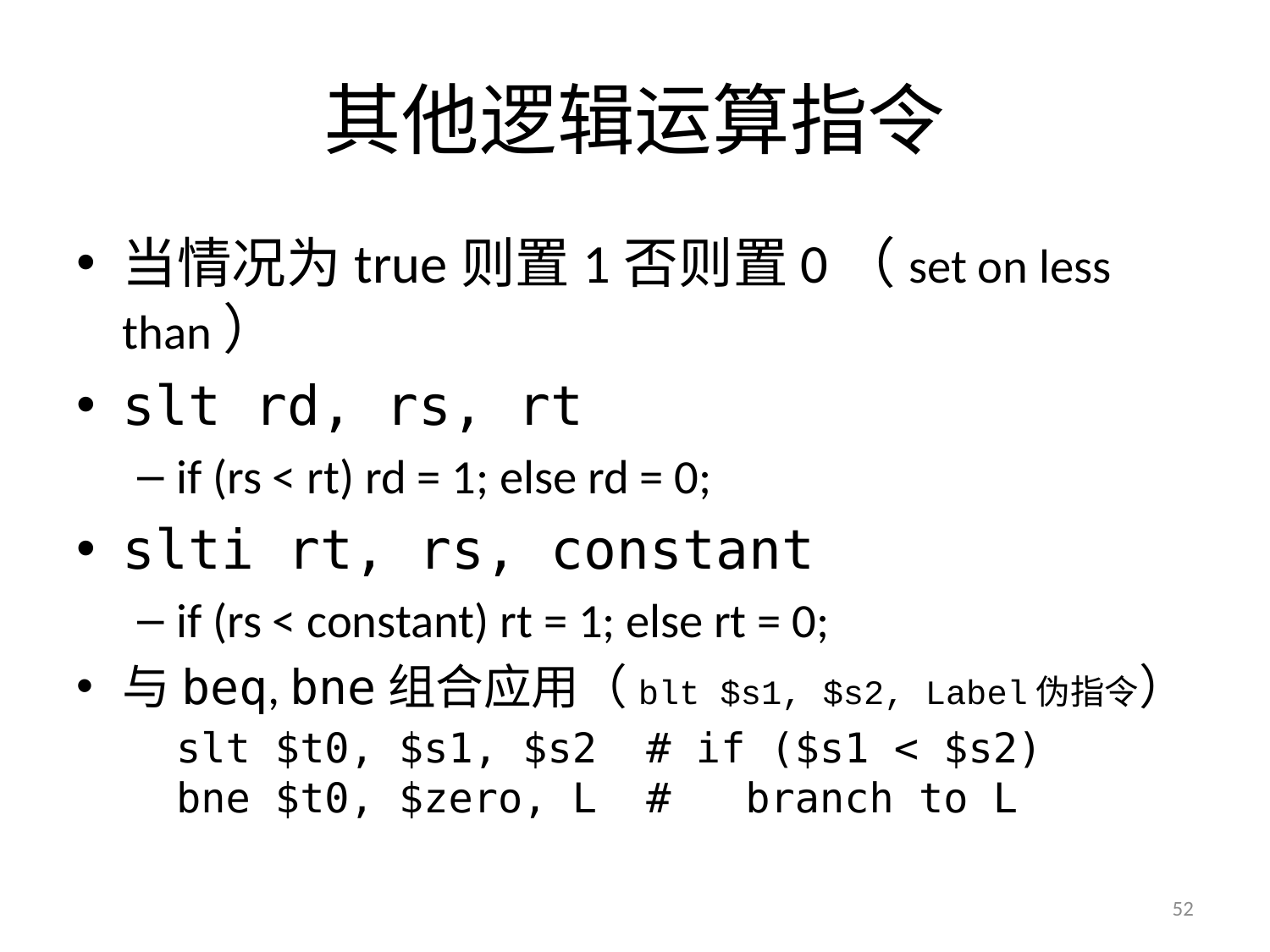

# 其他逻辑运算指令
当情况为true则置1否则置0（set on less than）
slt rd, rs, rt
if (rs < rt) rd = 1; else rd = 0;
slti rt, rs, constant
if (rs < constant) rt = 1; else rt = 0;
与beq, bne组合应用（blt $s1, $s2, Label伪指令）
	slt $t0, $s1, $s2  # if ($s1 < $s2)
bne $t0, $zero, L  #   branch to L

52